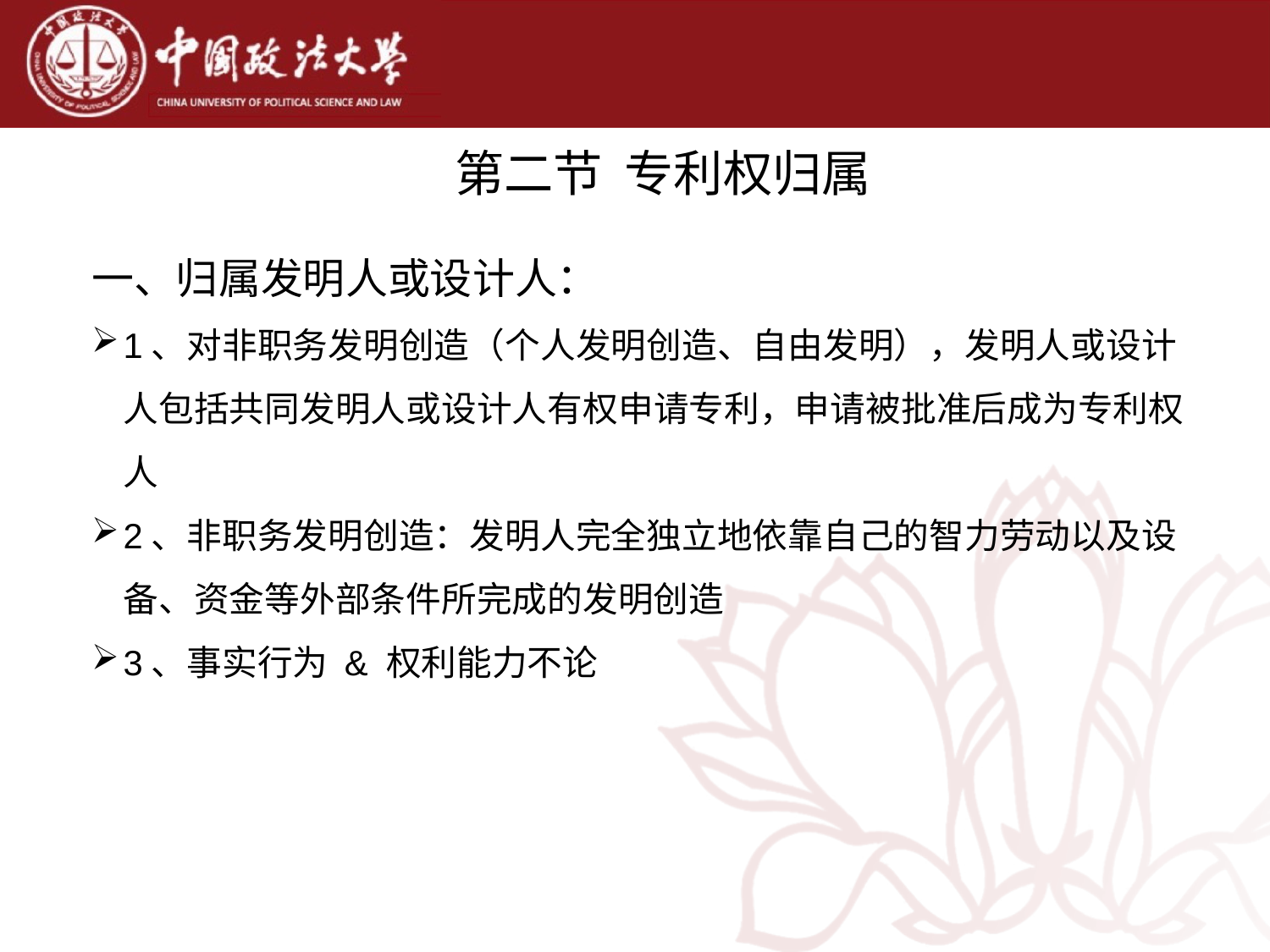

# 第二节  专利权归属
一、归属发明人或设计人：
1、对非职务发明创造（个人发明创造、自由发明），发明人或设计人包括共同发明人或设计人有权申请专利，申请被批准后成为专利权人
2、非职务发明创造：发明人完全独立地依靠自己的智力劳动以及设备、资金等外部条件所完成的发明创造
3、事实行为 & 权利能力不论